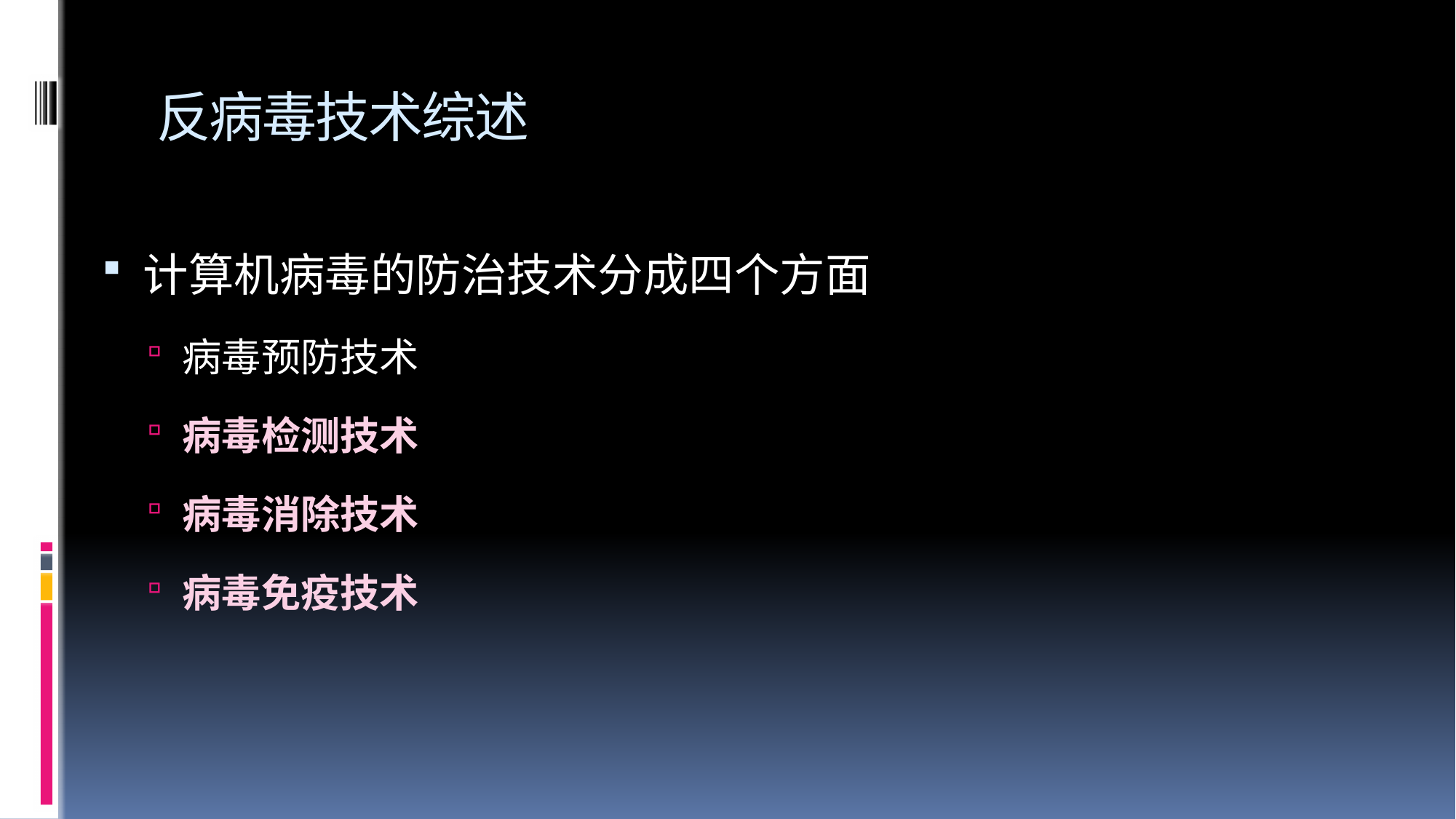

# 反病毒技术综述
计算机病毒的防治技术分成四个方面
病毒预防技术
病毒检测技术
病毒消除技术
病毒免疫技术